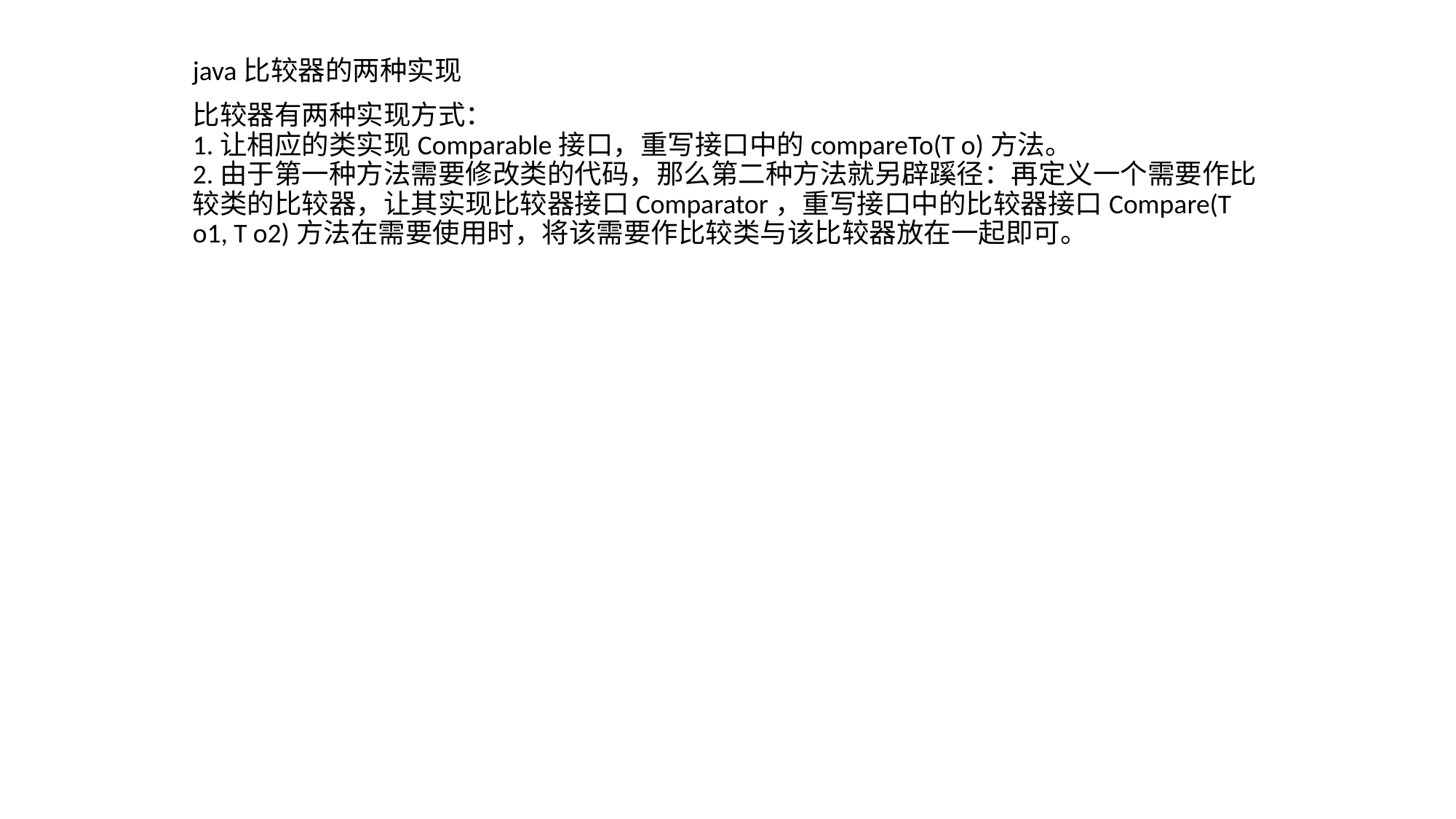

java比较器的两种实现
比较器有两种实现方式： 
1.让相应的类实现Comparable接口，重写接口中的compareTo(T o)方法。 
2.由于第一种方法需要修改类的代码，那么第二种方法就另辟蹊径：再定义一个需要作比较类的比较器，让其实现比较器接口Comparator，重写接口中的比较器接口Compare(T o1, T o2)方法在需要使用时，将该需要作比较类与该比较器放在一起即可。